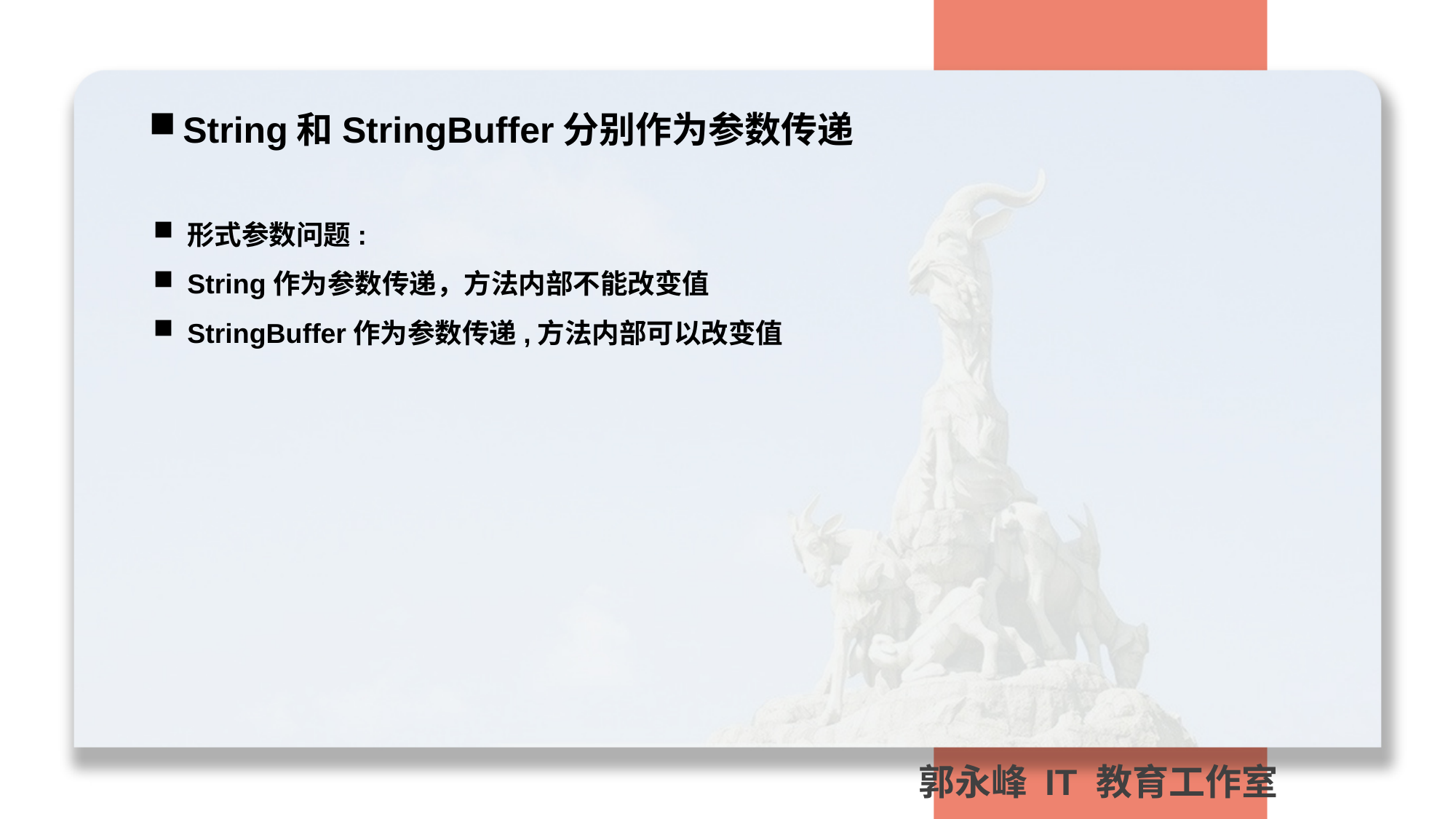

String和StringBuffer分别作为参数传递
形式参数问题:
String作为参数传递，方法内部不能改变值
StringBuffer作为参数传递,方法内部可以改变值